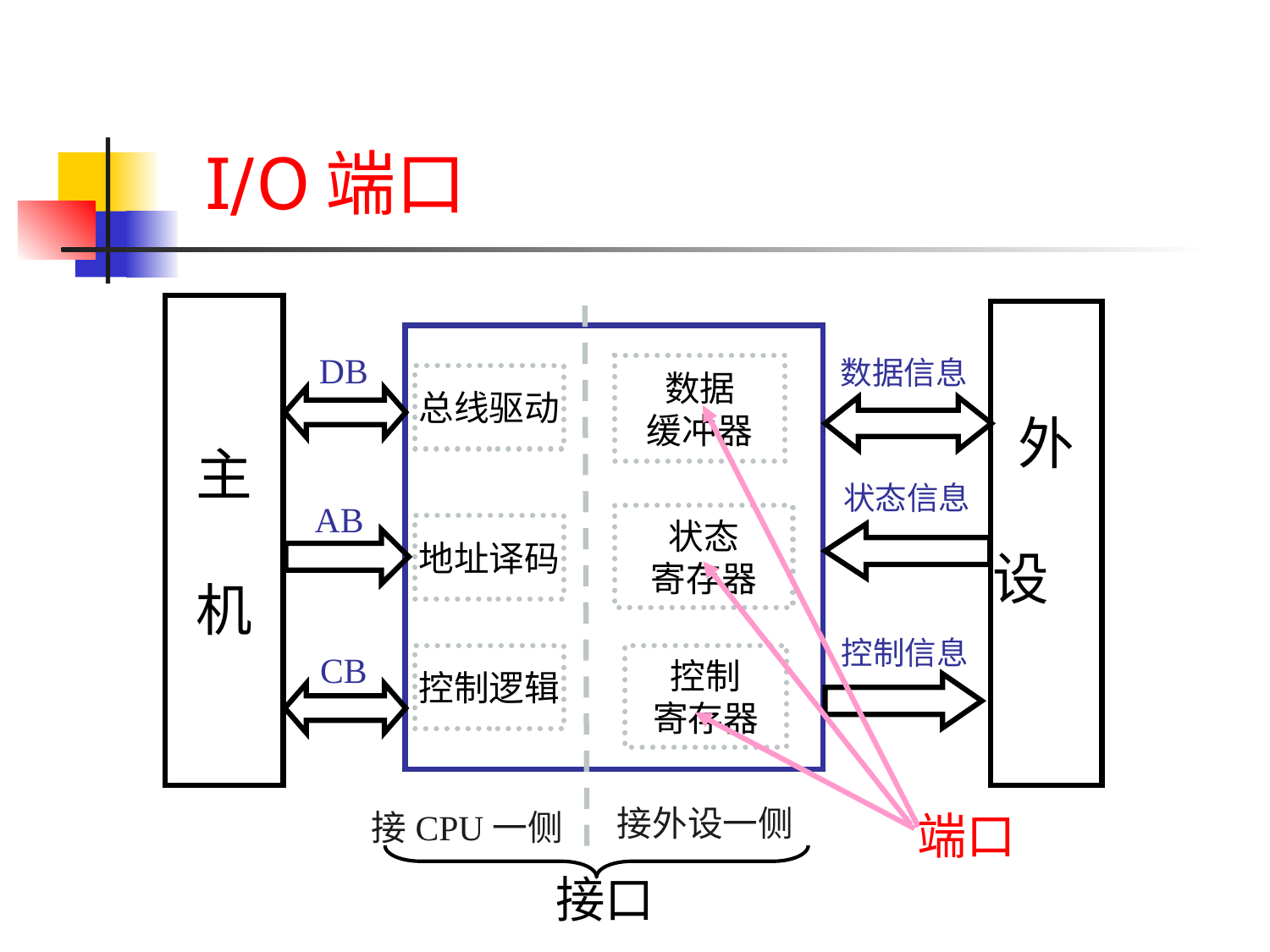

I/O端口
主

机
外

设

数据信息

DB

AB

CB

数据
缓冲器
总线驱动

端口
状态信息

状态
寄存器
地址译码
控制信息

控制逻辑
控制
寄存器

接CPU一侧
接外设一侧
接口